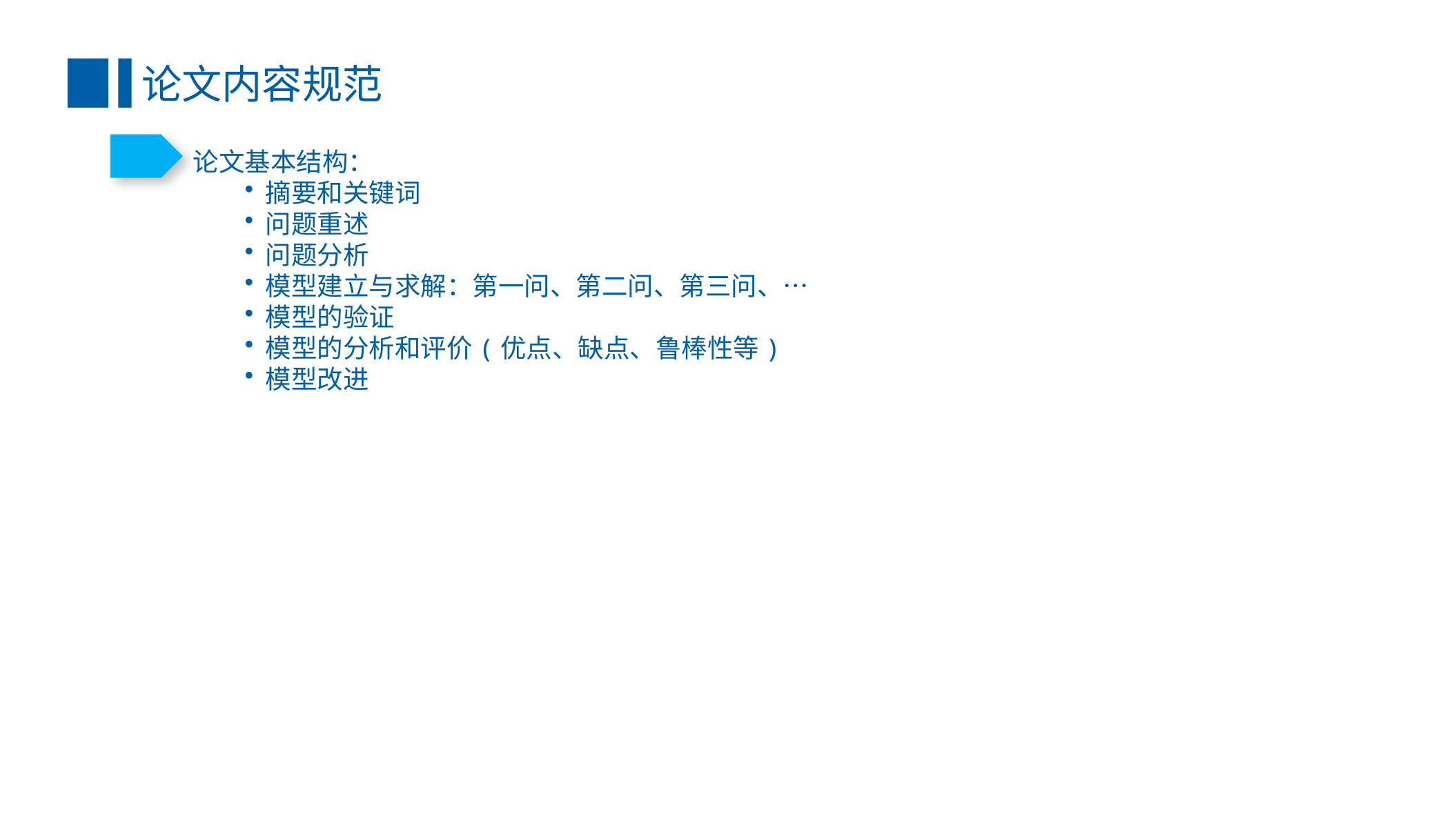

论文内容规范

论文基本结构：
摘要和关键词
问题重述
问题分析
模型建立与求解：第一问、第二问、第三问、…
模型的验证
模型的分析和评价(优点、缺点、鲁棒性等)
模型改进